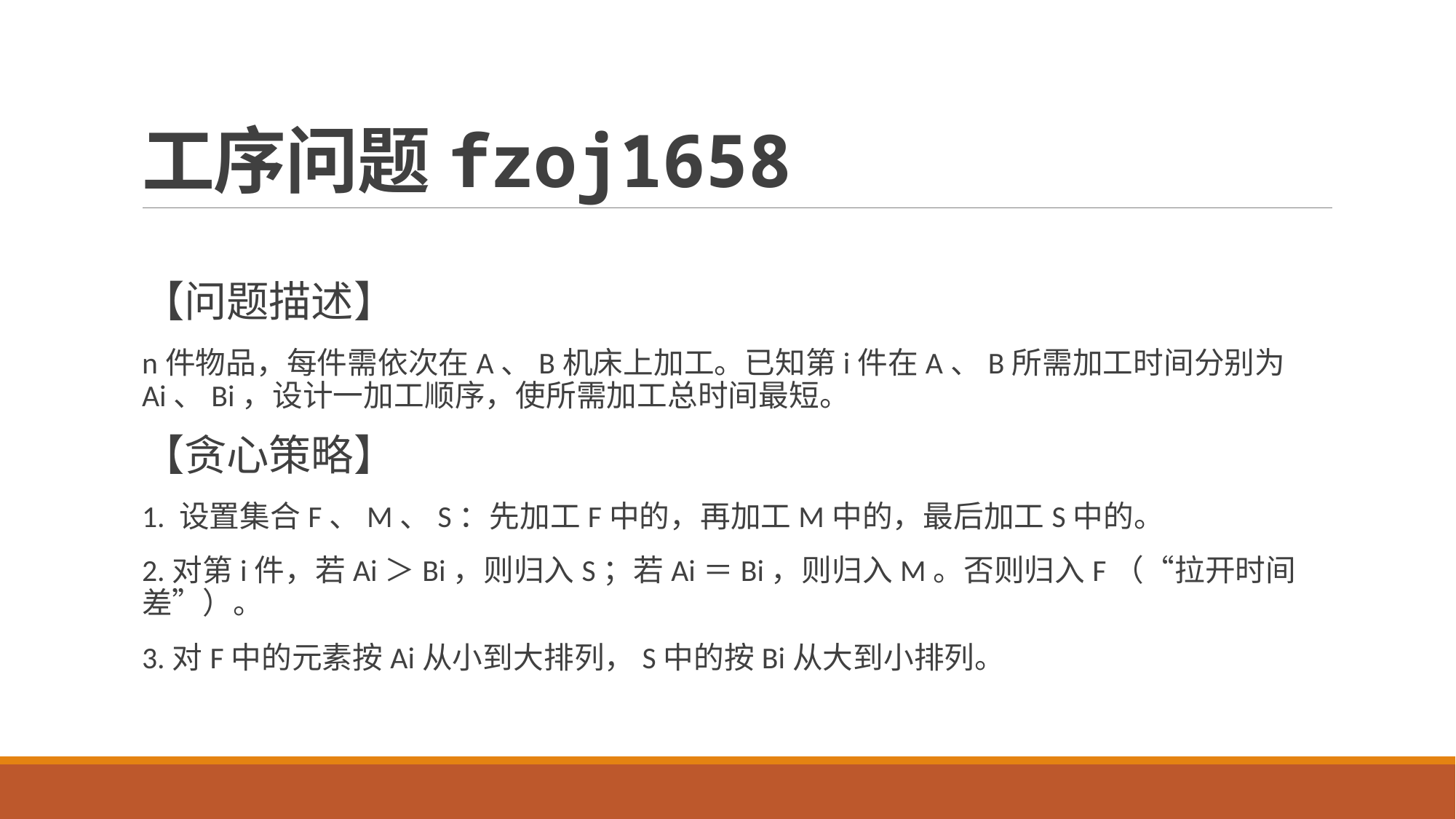

# 工序问题fzoj1658
【问题描述】
n件物品，每件需依次在A、B机床上加工。已知第i件在A、B所需加工时间分别为Ai、Bi，设计一加工顺序，使所需加工总时间最短。
【贪心策略】
1. 设置集合F、M、S：先加工F中的，再加工M中的，最后加工S中的。
2.对第i件，若Ai＞Bi，则归入S；若Ai＝Bi，则归入M。否则归入F（“拉开时间差”）。
3.对F中的元素按Ai从小到大排列，S中的按Bi从大到小排列。